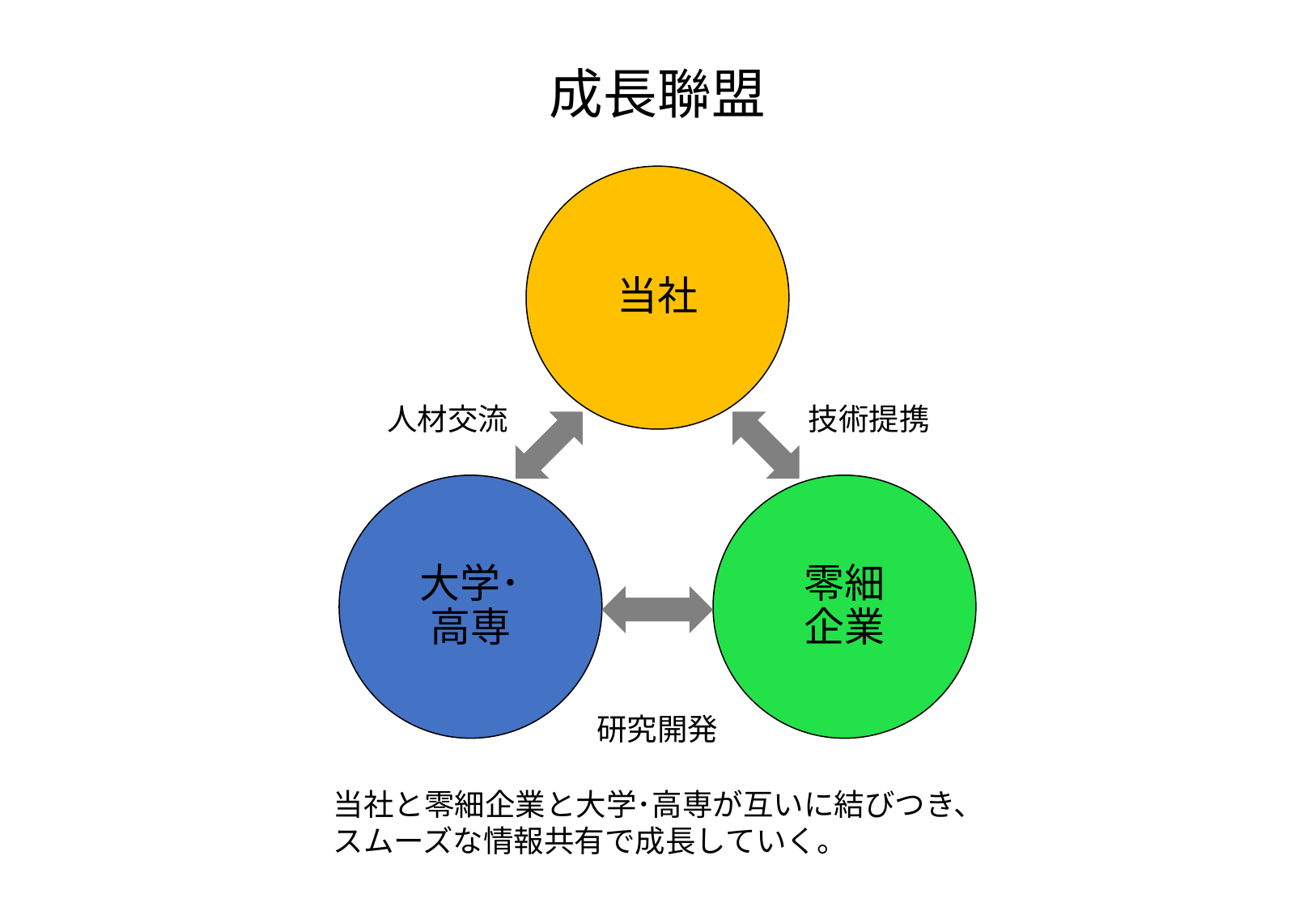

成長聯盟
当社
人材交流
技術提携

大学･
高専
零細
企業

研究開発
当社と零細企業と大学･高専が互いに結びつき、スムーズな情報共有で成長していく。